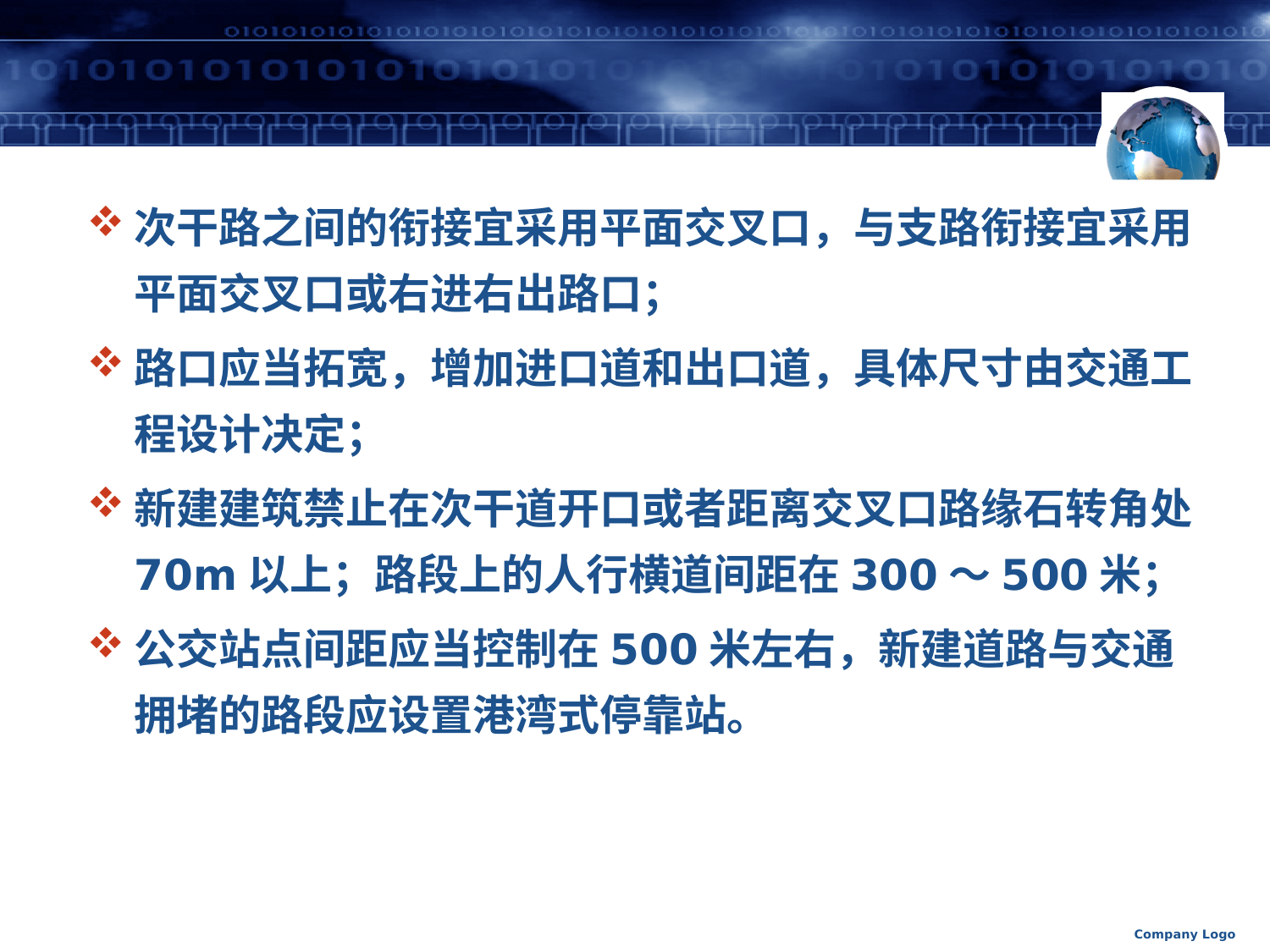

#
次干路之间的衔接宜采用平面交叉口，与支路衔接宜采用平面交叉口或右进右出路口；
路口应当拓宽，增加进口道和出口道，具体尺寸由交通工程设计决定；
新建建筑禁止在次干道开口或者距离交叉口路缘石转角处70m以上；路段上的人行横道间距在300～500米；
公交站点间距应当控制在500米左右，新建道路与交通拥堵的路段应设置港湾式停靠站。

Company Logo